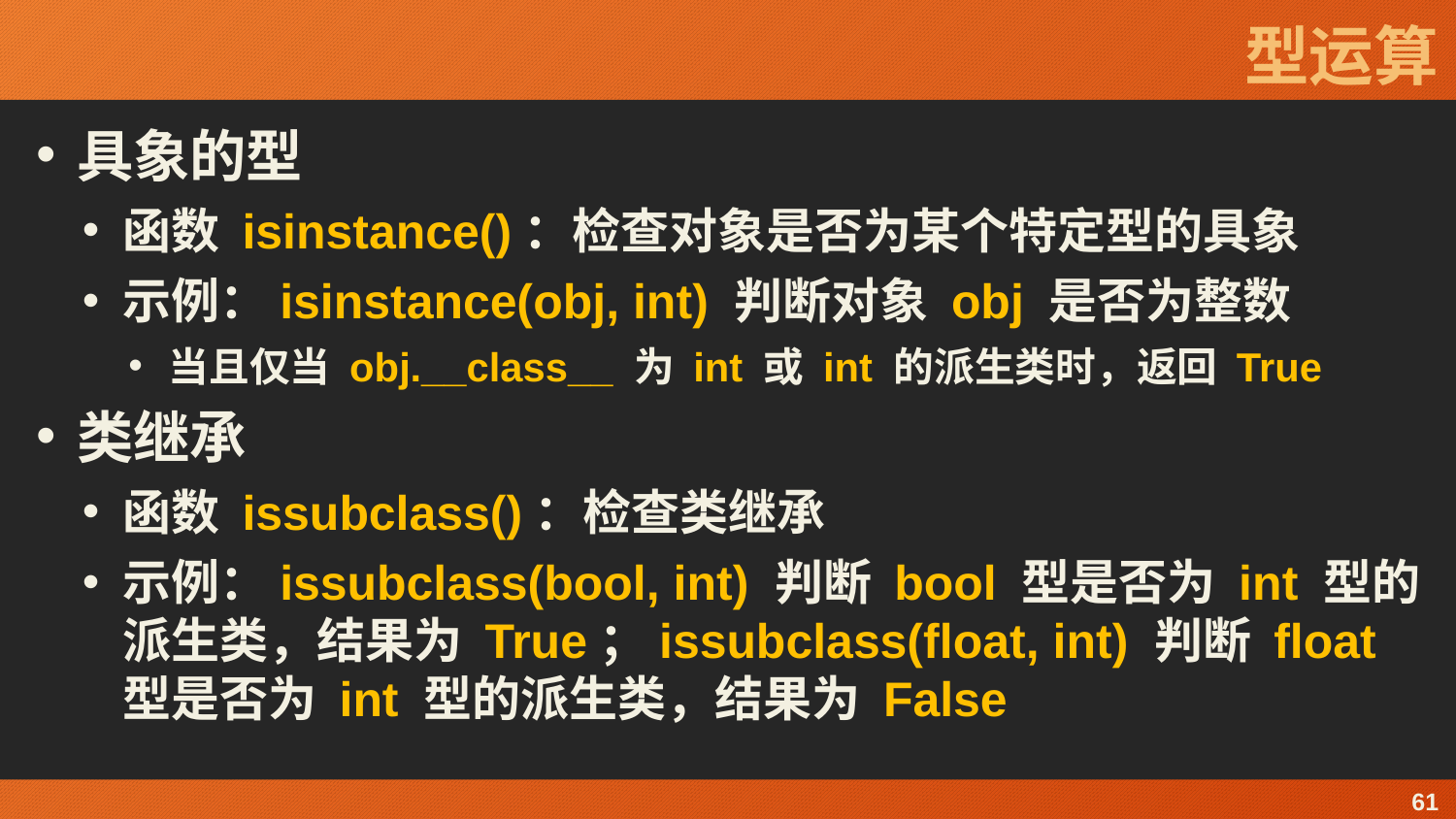

# 型运算
具象的型
函数 isinstance()：检查对象是否为某个特定型的具象
示例：isinstance(obj, int) 判断对象 obj 是否为整数
当且仅当 obj.__class__ 为 int 或 int 的派生类时，返回 True
类继承
函数 issubclass()：检查类继承
示例：issubclass(bool, int) 判断 bool 型是否为 int 型的派生类，结果为 True；issubclass(float, int) 判断 float 型是否为 int 型的派生类，结果为 False
61